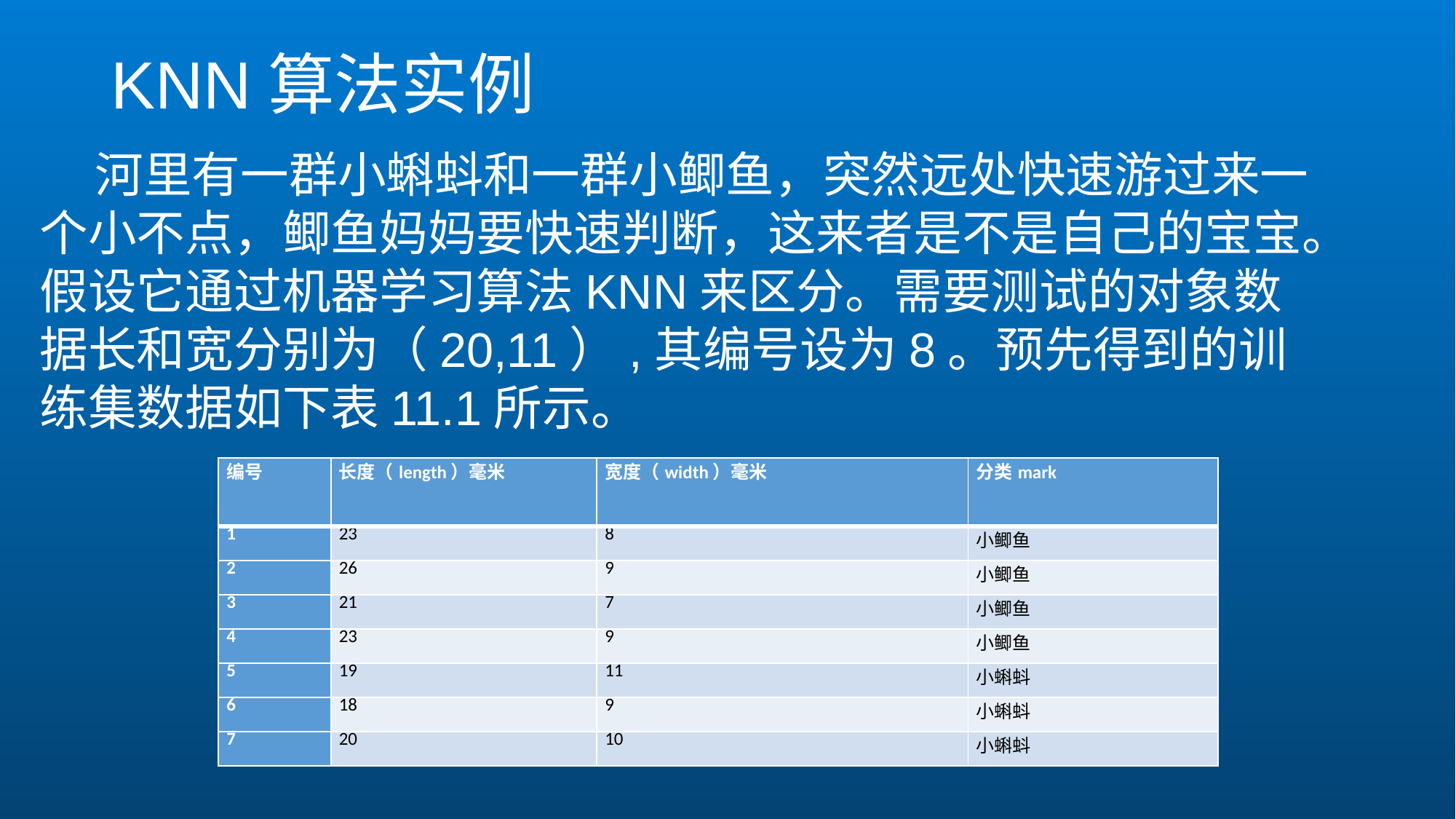

# KNN算法实例
    河里有一群小蝌蚪和一群小鲫鱼，突然远处快速游过来一个小不点，鲫鱼妈妈要快速判断，这来者是不是自己的宝宝。假设它通过机器学习算法KNN来区分。需要测试的对象数据长和宽分别为（20,11）,其编号设为8。预先得到的训练集数据如下表11.1所示。
| 编号 | 长度（length）毫米 | 宽度（width）毫米 | 分类mark |
| --- | --- | --- | --- |
| 1 | 23 | 8 | 小鲫鱼 |
| 2 | 26 | 9 | 小鲫鱼 |
| 3 | 21 | 7 | 小鲫鱼 |
| 4 | 23 | 9 | 小鲫鱼 |
| 5 | 19 | 11 | 小蝌蚪 |
| 6 | 18 | 9 | 小蝌蚪 |
| 7 | 20 | 10 | 小蝌蚪 |